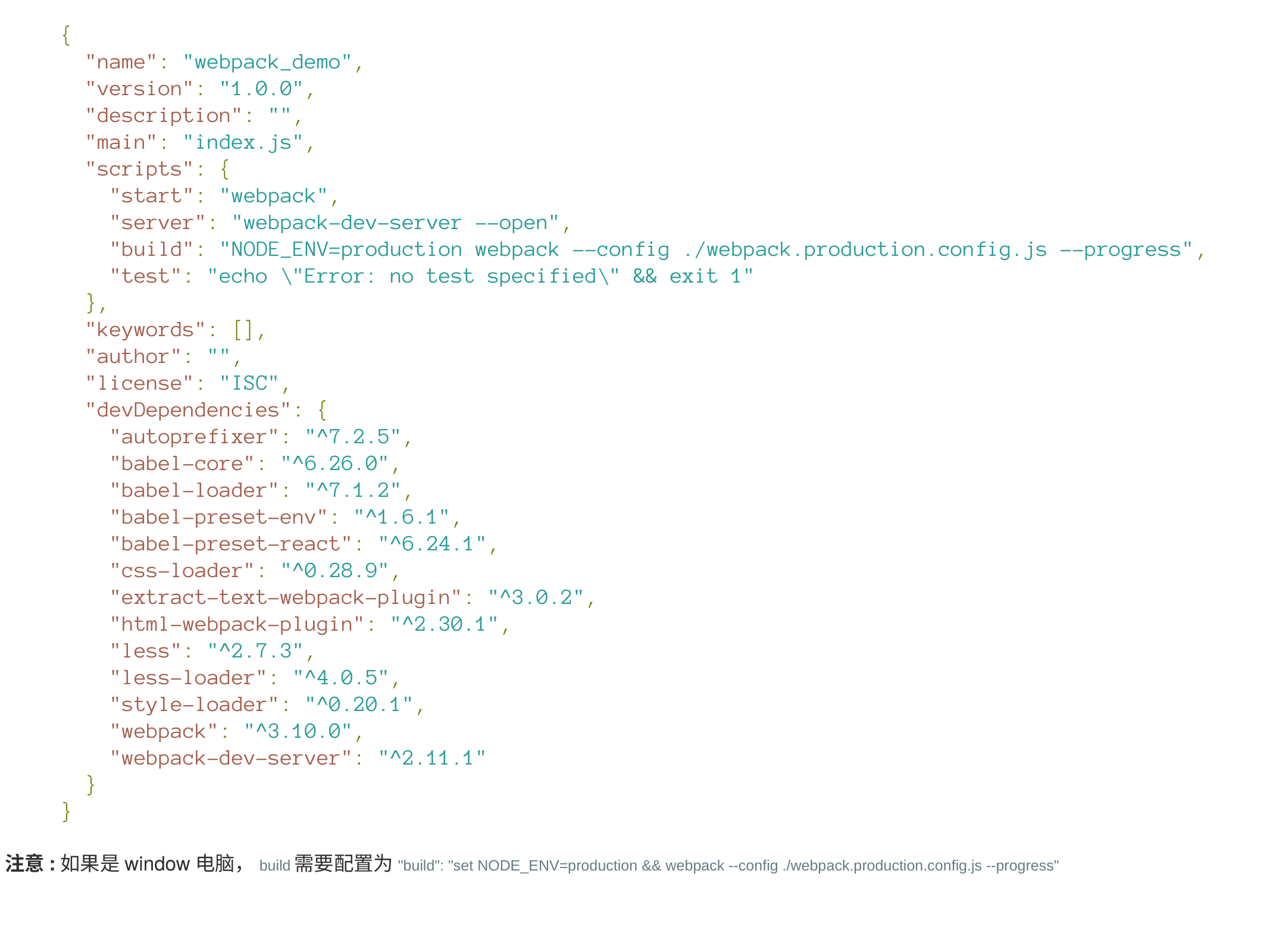

{
  "name": "webpack_demo",
  "version": "1.0.0",
  "description": "",
  "main": "index.js",
  "scripts": {
    "start": "webpack",
    "server": "webpack-dev-server --open",
    "build": "NODE_ENV=production webpack --config ./webpack.production.config.js --progress",
    "test": "echo \"Error: no test specified\" && exit 1"
  },
  "keywords": [],
  "author": "",
  "license": "ISC",
  "devDependencies": {
    "autoprefixer": "^7.2.5",
    "babel-core": "^6.26.0",
    "babel-loader": "^7.1.2",
    "babel-preset-env": "^1.6.1",
    "babel-preset-react": "^6.24.1",
    "css-loader": "^0.28.9",
    "extract-text-webpack-plugin": "^3.0.2",
    "html-webpack-plugin": "^2.30.1",
    "less": "^2.7.3",
    "less-loader": "^4.0.5",
    "style-loader": "^0.20.1",
    "webpack": "^3.10.0",
    "webpack-dev-server": "^2.11.1"
  }
}
注意:如果是window电脑，build需要配置为"build": "set NODE_ENV=production && webpack --config ./webpack.production.config.js --progress"